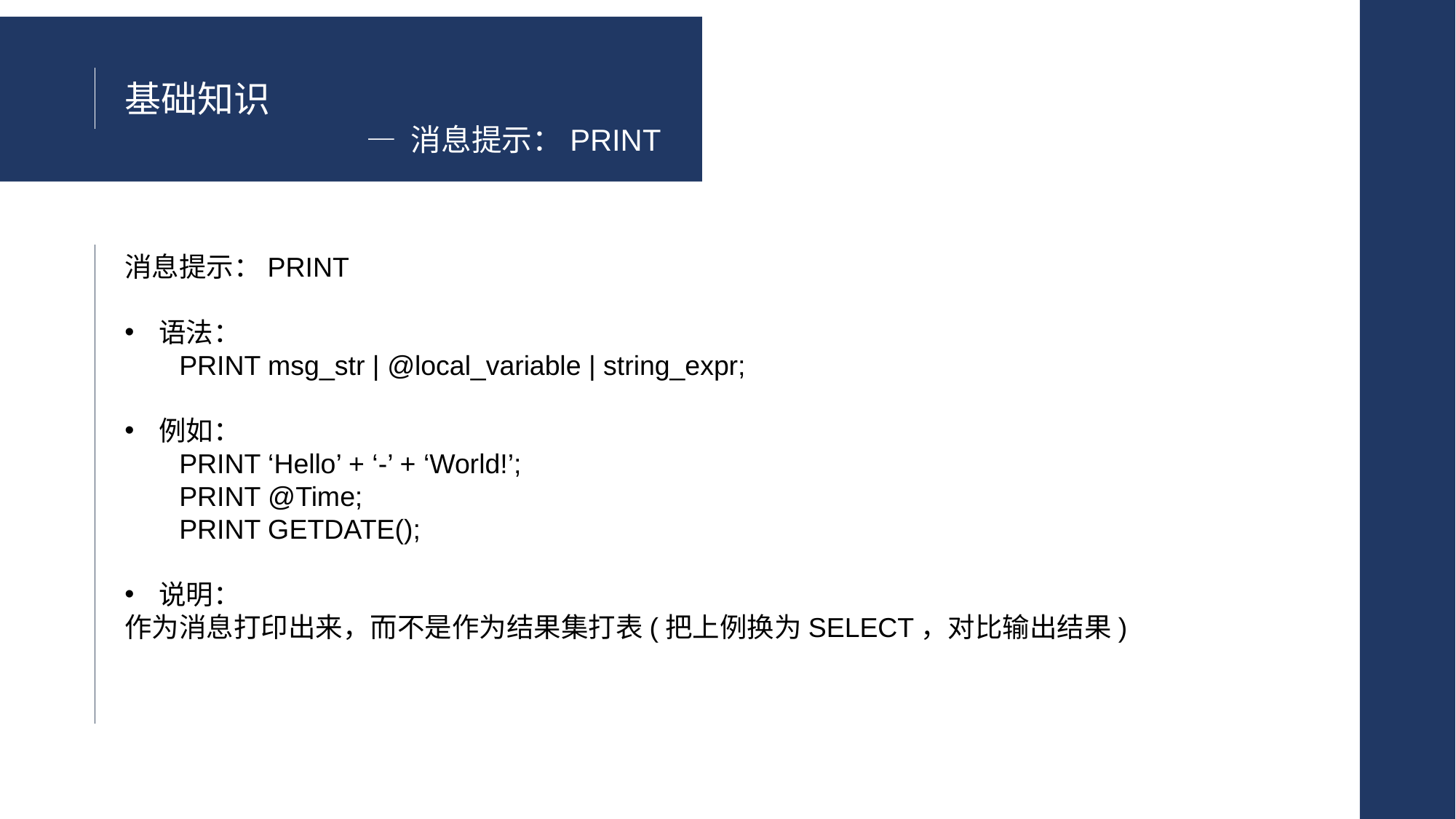

基础知识
— 消息提示：PRINT
消息提示：PRINT

语法：
PRINT msg_str | @local_variable | string_expr;

例如：
PRINT ‘Hello’ + ‘-’ + ‘World!’;
PRINT @Time;
PRINT GETDATE();

说明：
作为消息打印出来，而不是作为结果集打表(把上例换为SELECT，对比输出结果)